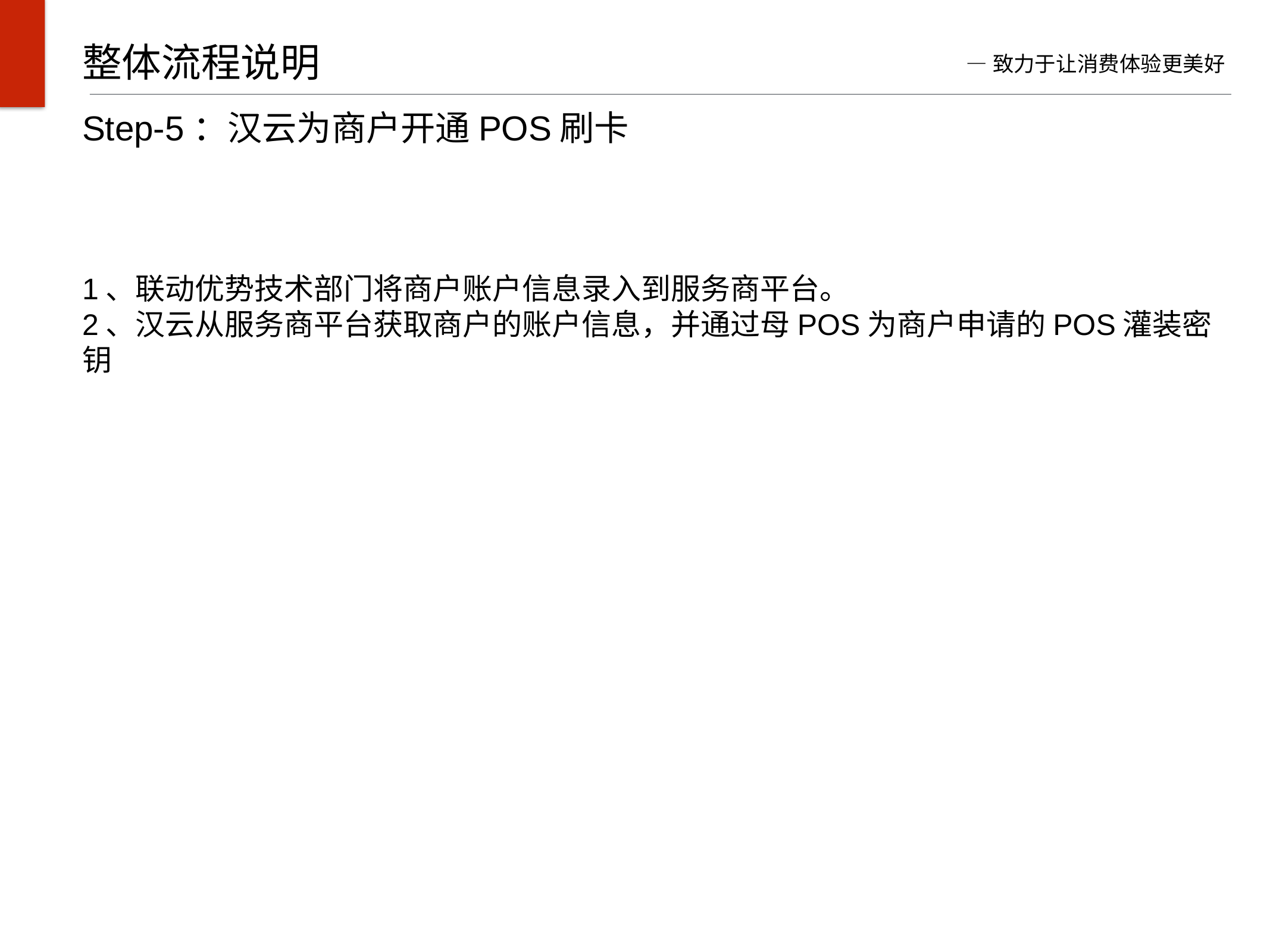

整体流程说明
 —致力于让消费体验更美好

Step-5：汉云为商户开通POS刷卡
1、联动优势技术部门将商户账户信息录入到服务商平台。
2、汉云从服务商平台获取商户的账户信息，并通过母POS为商户申请的POS灌装密钥